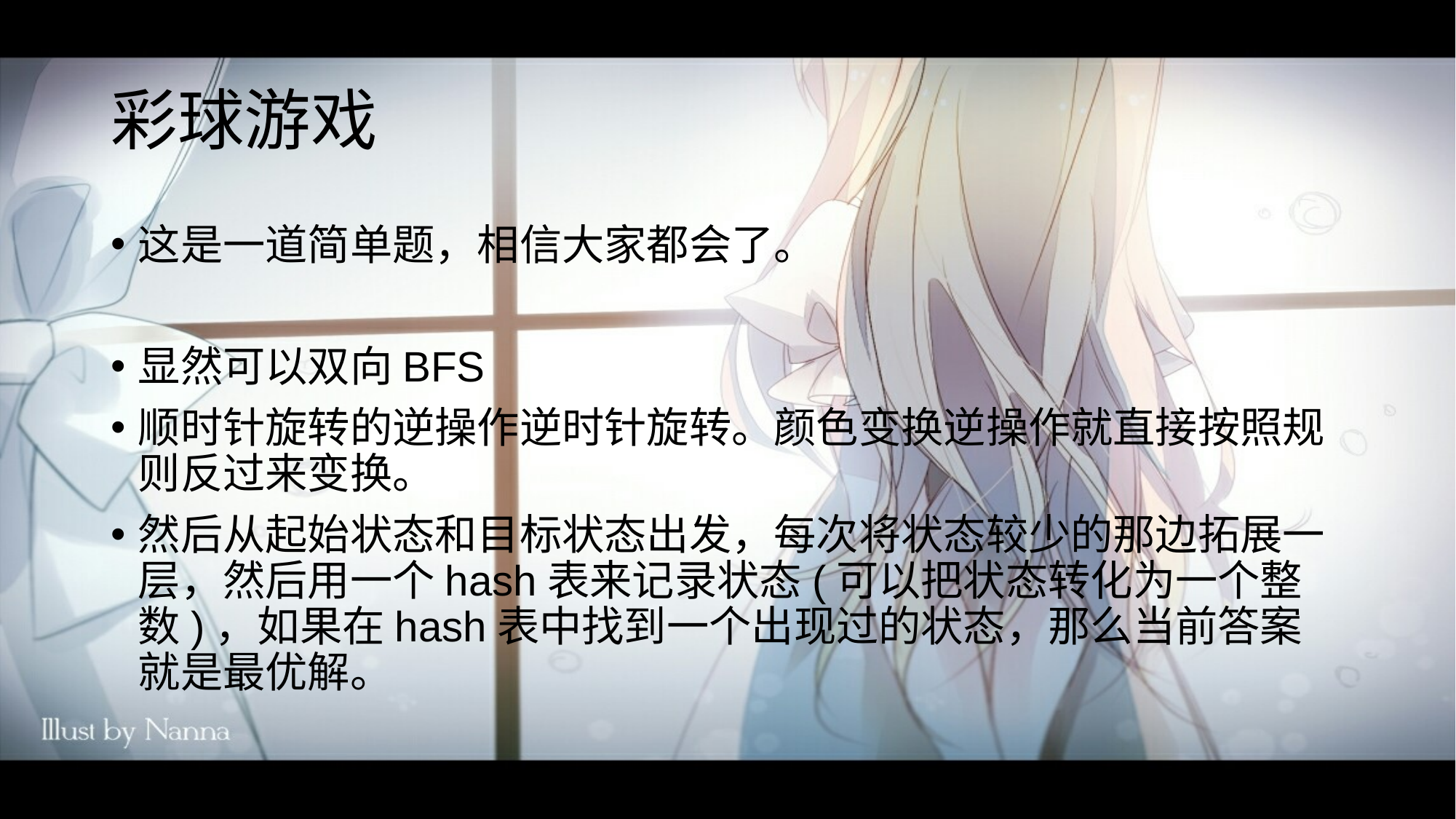

# 彩球游戏
这是一道简单题，相信大家都会了。

显然可以双向BFS
顺时针旋转的逆操作逆时针旋转。颜色变换逆操作就直接按照规则反过来变换。
然后从起始状态和目标状态出发，每次将状态较少的那边拓展一层，然后用一个hash表来记录状态(可以把状态转化为一个整数)，如果在hash表中找到一个出现过的状态，那么当前答案就是最优解。